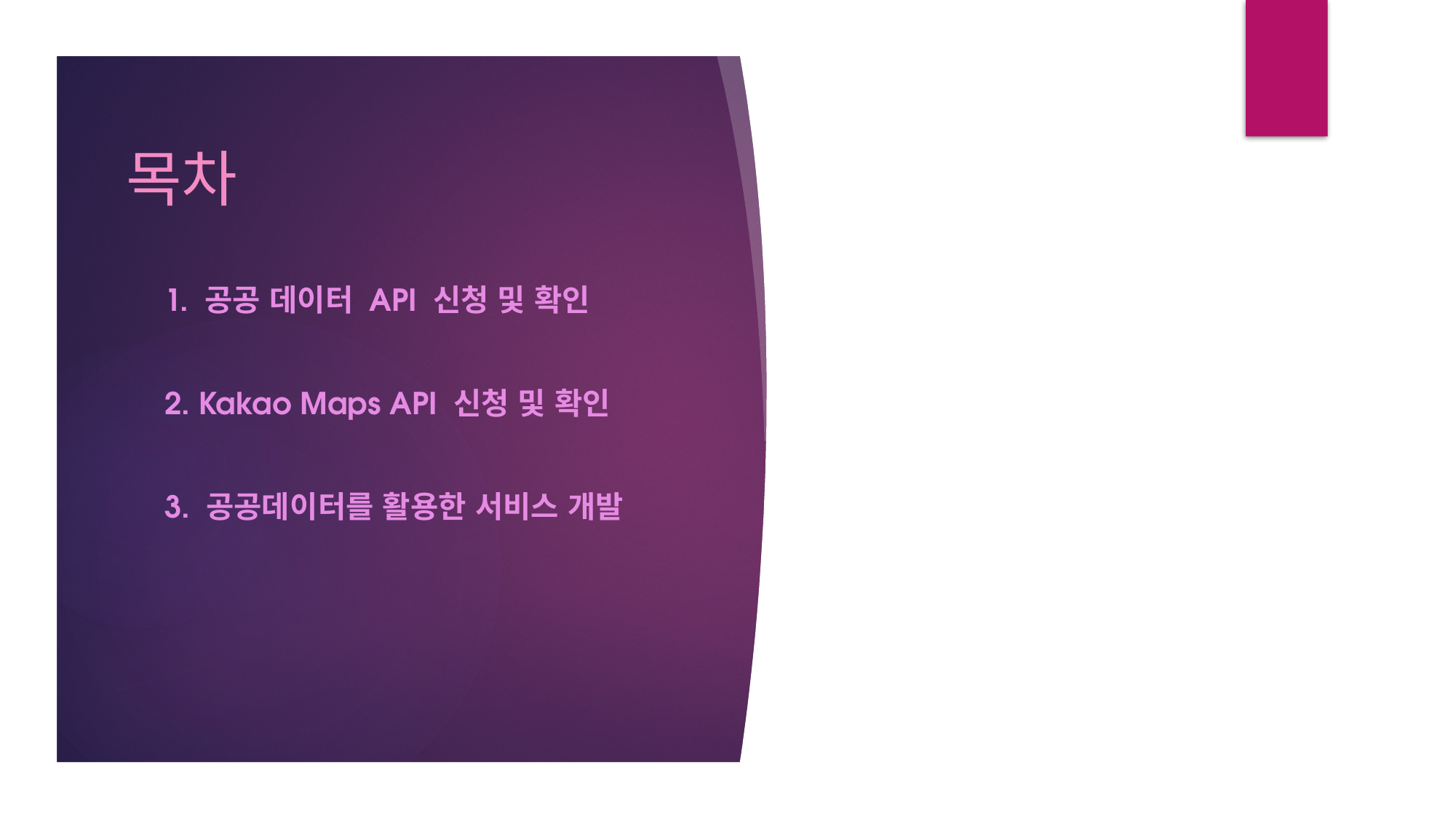

# 목차
1. 공공 데이터 API 신청 및 확인
2. Kakao Maps API 신청 및 확인
3. 공공데이터를 활용한 서비스 개발